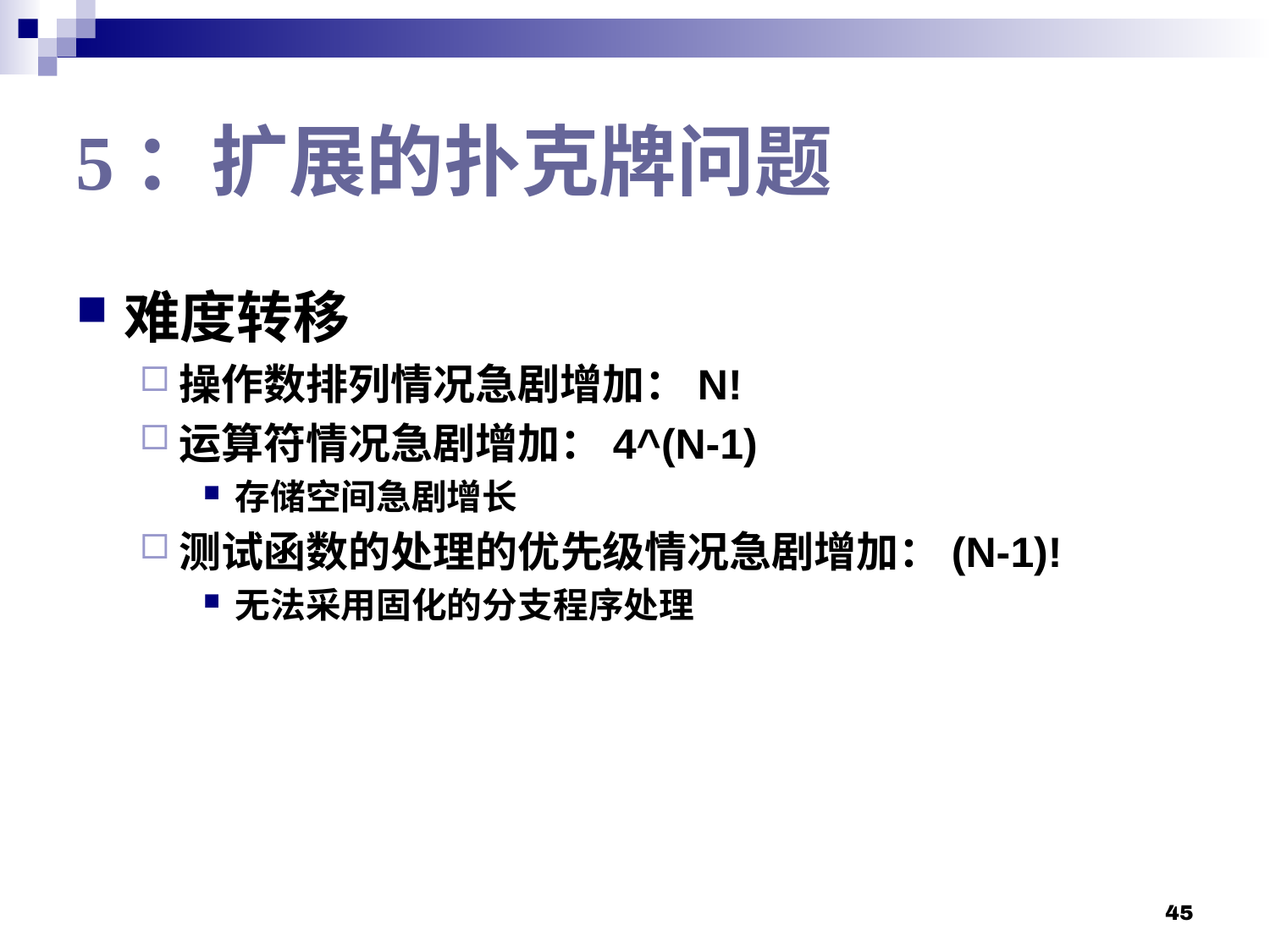

# 5：扩展的扑克牌问题
难度转移
操作数排列情况急剧增加：N!
运算符情况急剧增加：4^(N-1)
存储空间急剧增长
测试函数的处理的优先级情况急剧增加：(N-1)!
无法采用固化的分支程序处理

45